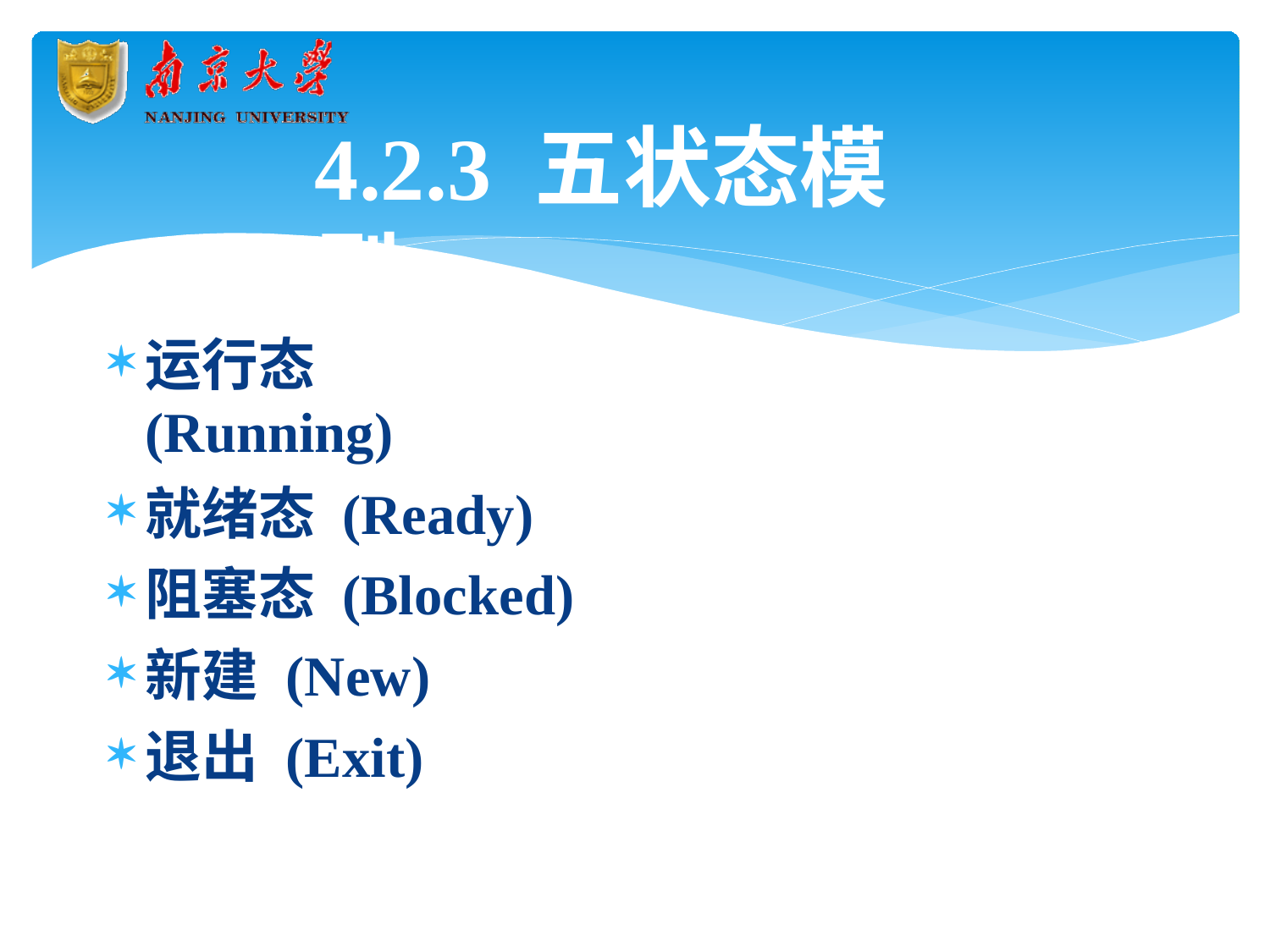

# 4.2.3 五状态模型
运行态(Running)
就绪态(Ready)
阻塞态(Blocked)
新建(New)
退出(Exit)